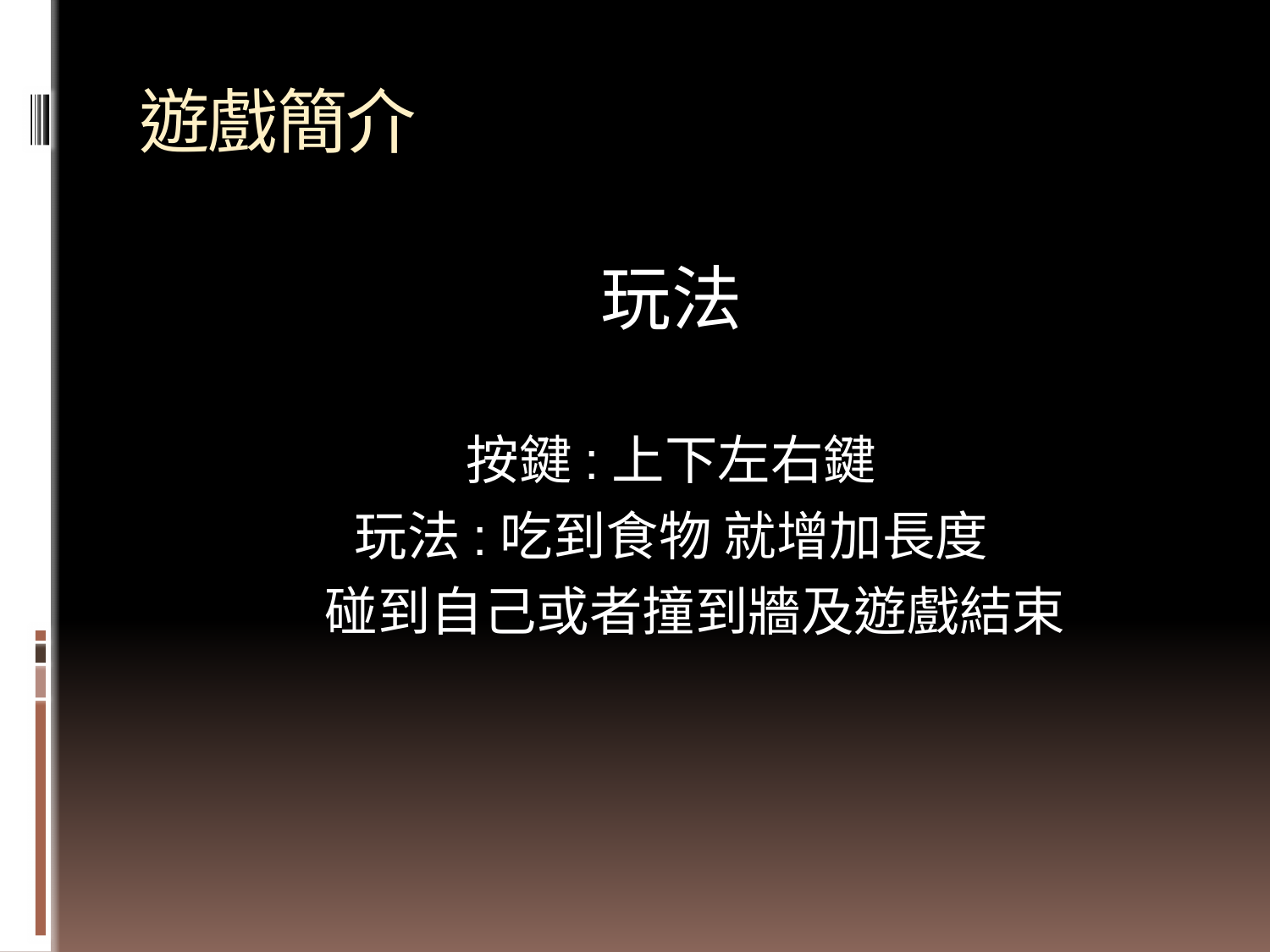

# 遊戲簡介
玩法

按鍵:上下左右鍵
玩法:吃到食物 就增加長度
	碰到自己或者撞到牆及遊戲結束